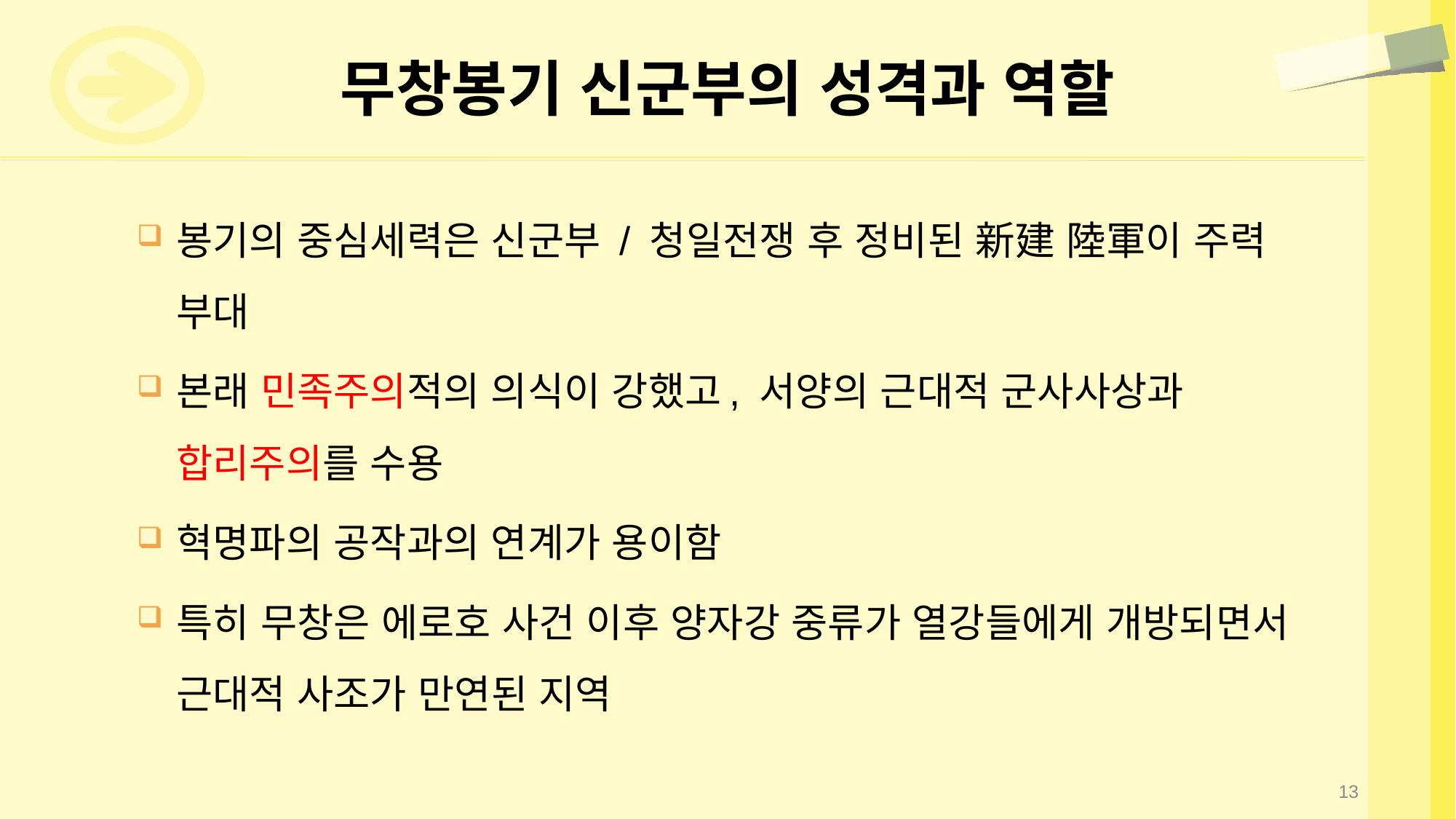

# 무창봉기 신군부의 성격과 역할
봉기의 중심세력은 신군부 / 청일전쟁 후 정비된 新建 陸軍이 주력 부대
본래 민족주의적의 의식이 강했고, 서양의 근대적 군사사상과 합리주의를 수용
혁명파의 공작과의 연계가 용이함
특히 무창은 에로호 사건 이후 양자강 중류가 열강들에게 개방되면서 근대적 사조가 만연된 지역

13